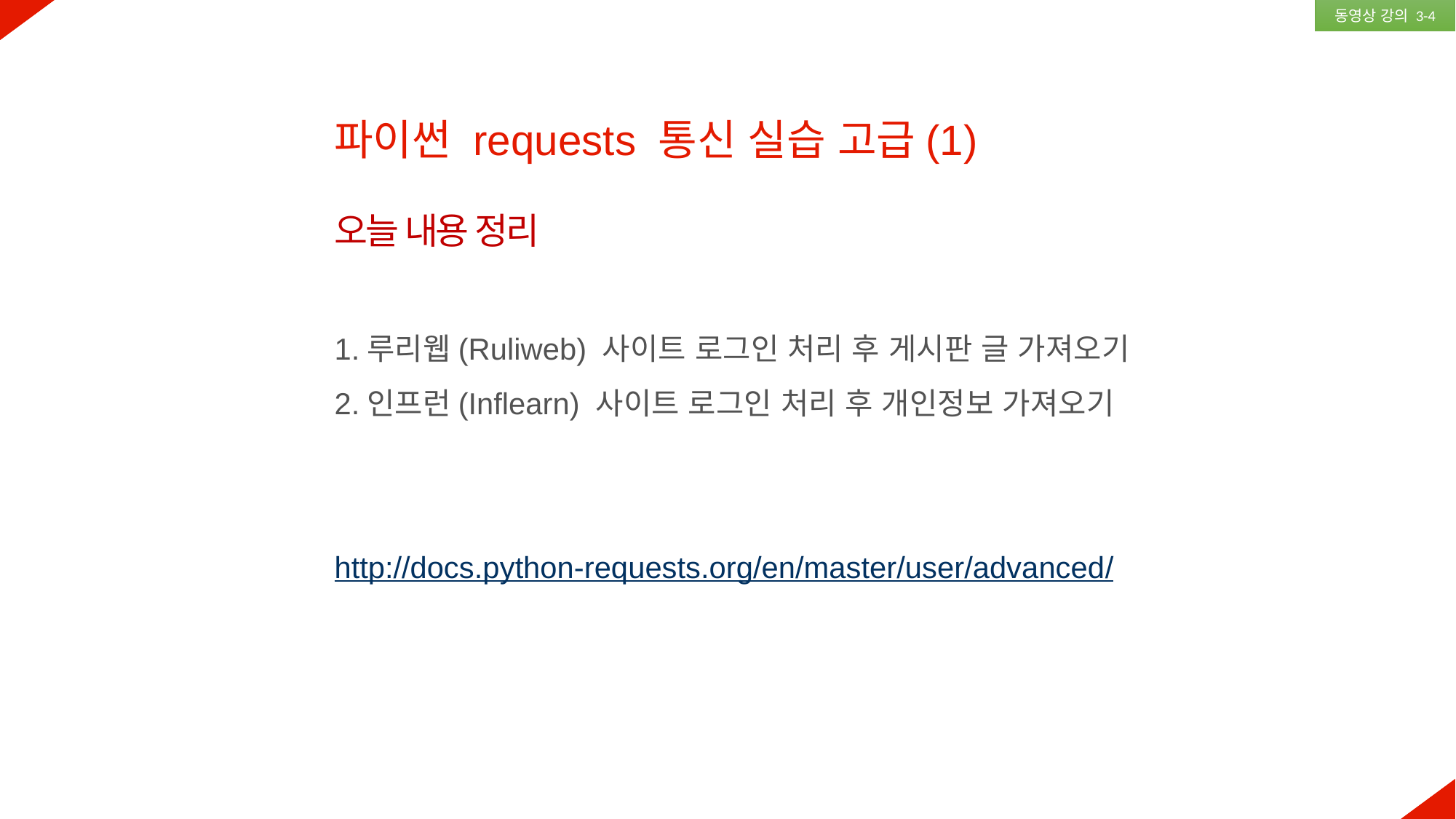

동영상 강의 3-4
파이썬 requests 통신 실습 고급(1)

오늘 내용 정리
1.루리웹(Ruliweb) 사이트 로그인 처리 후 게시판 글 가져오기
2.인프런(Inflearn) 사이트 로그인 처리 후 개인정보 가져오기

http://docs.python-requests.org/en/master/user/advanced/